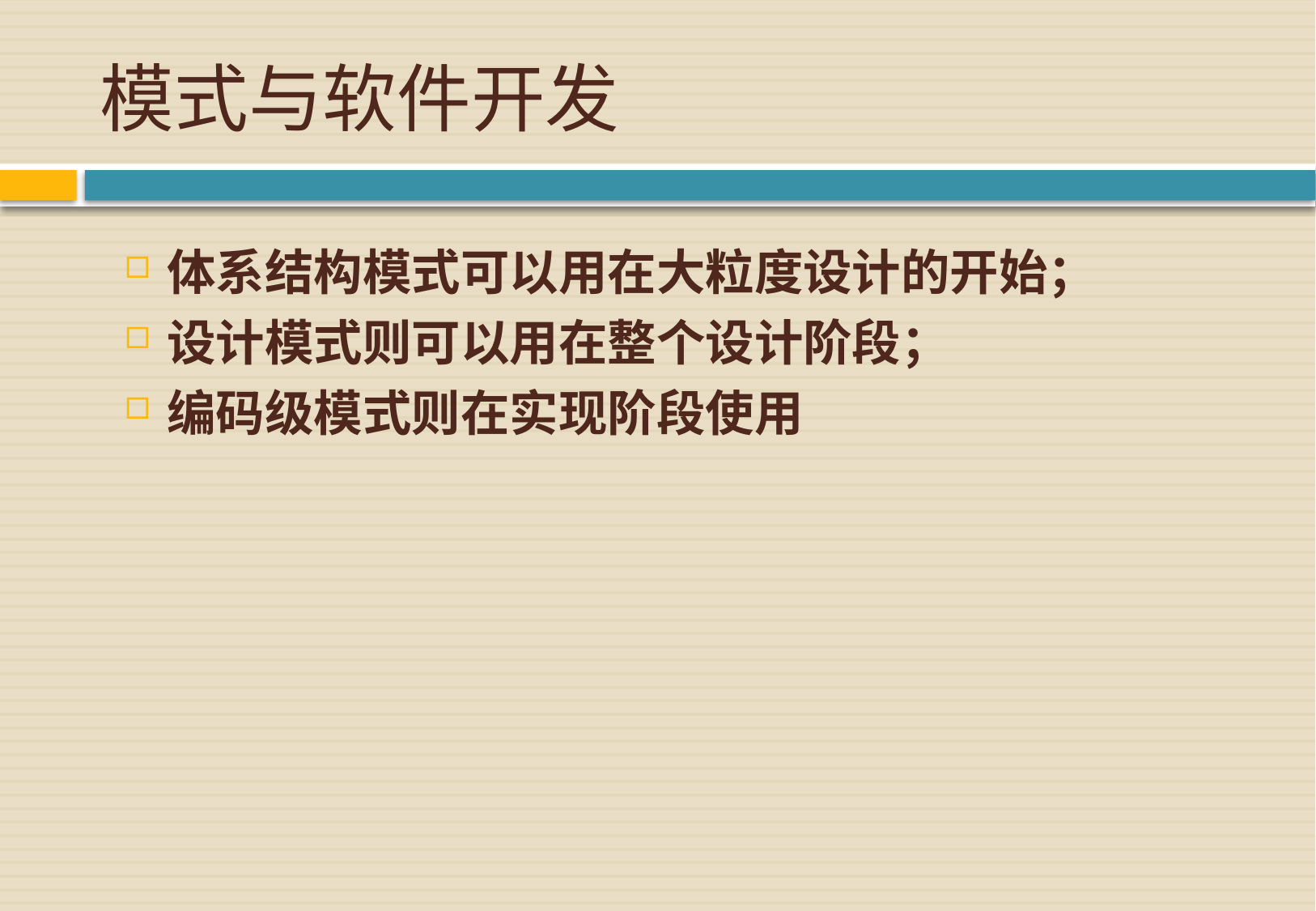

# 模式与软件开发
体系结构模式可以用在大粒度设计的开始；
设计模式则可以用在整个设计阶段；
编码级模式则在实现阶段使用